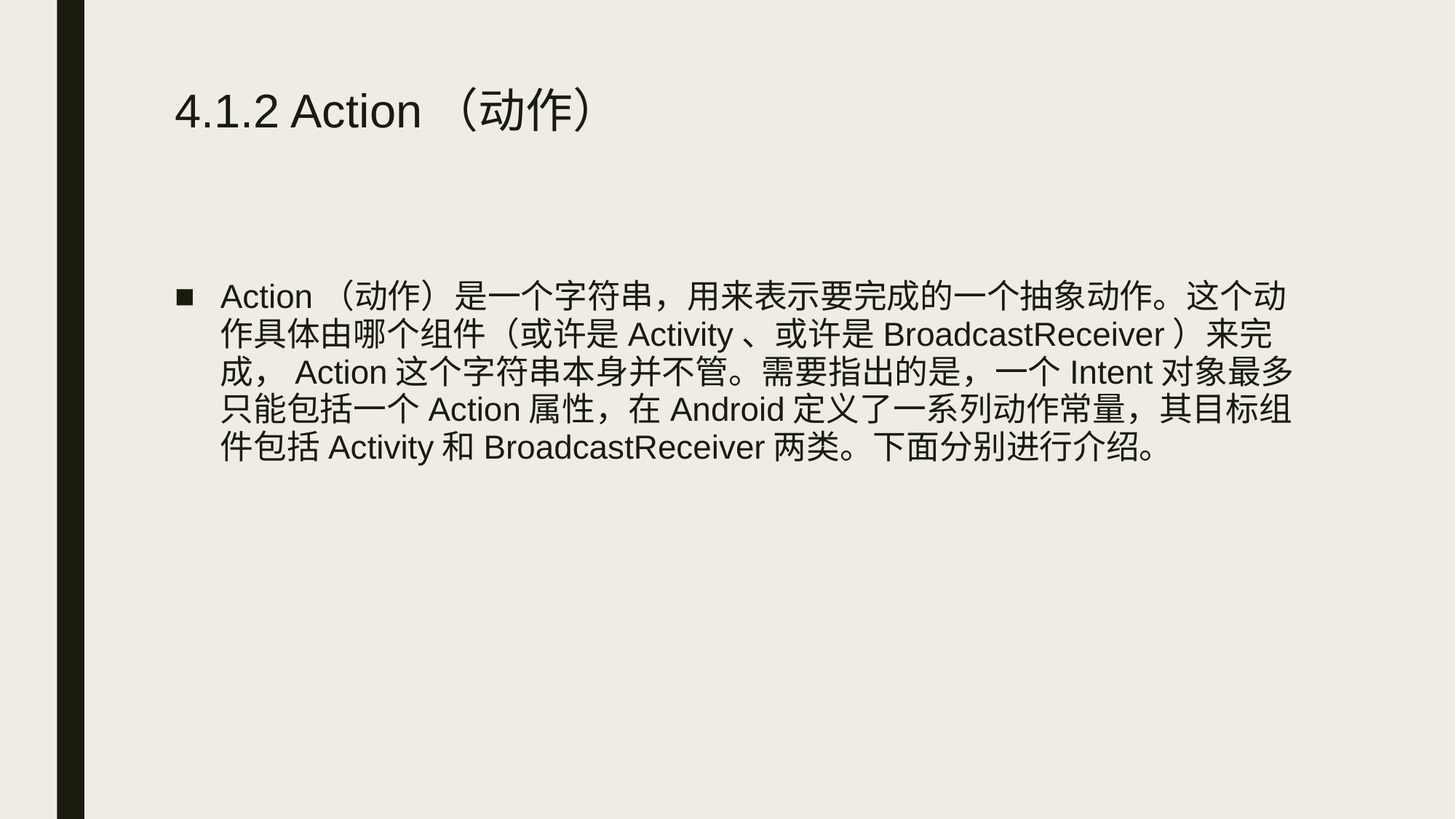

# 4.1.2 Action（动作）
Action（动作）是一个字符串，用来表示要完成的一个抽象动作。这个动作具体由哪个组件（或许是Activity、或许是BroadcastReceiver）来完成，Action这个字符串本身并不管。需要指出的是，一个Intent对象最多只能包括一个Action属性，在Android定义了一系列动作常量，其目标组件包括Activity和BroadcastReceiver两类。下面分别进行介绍。